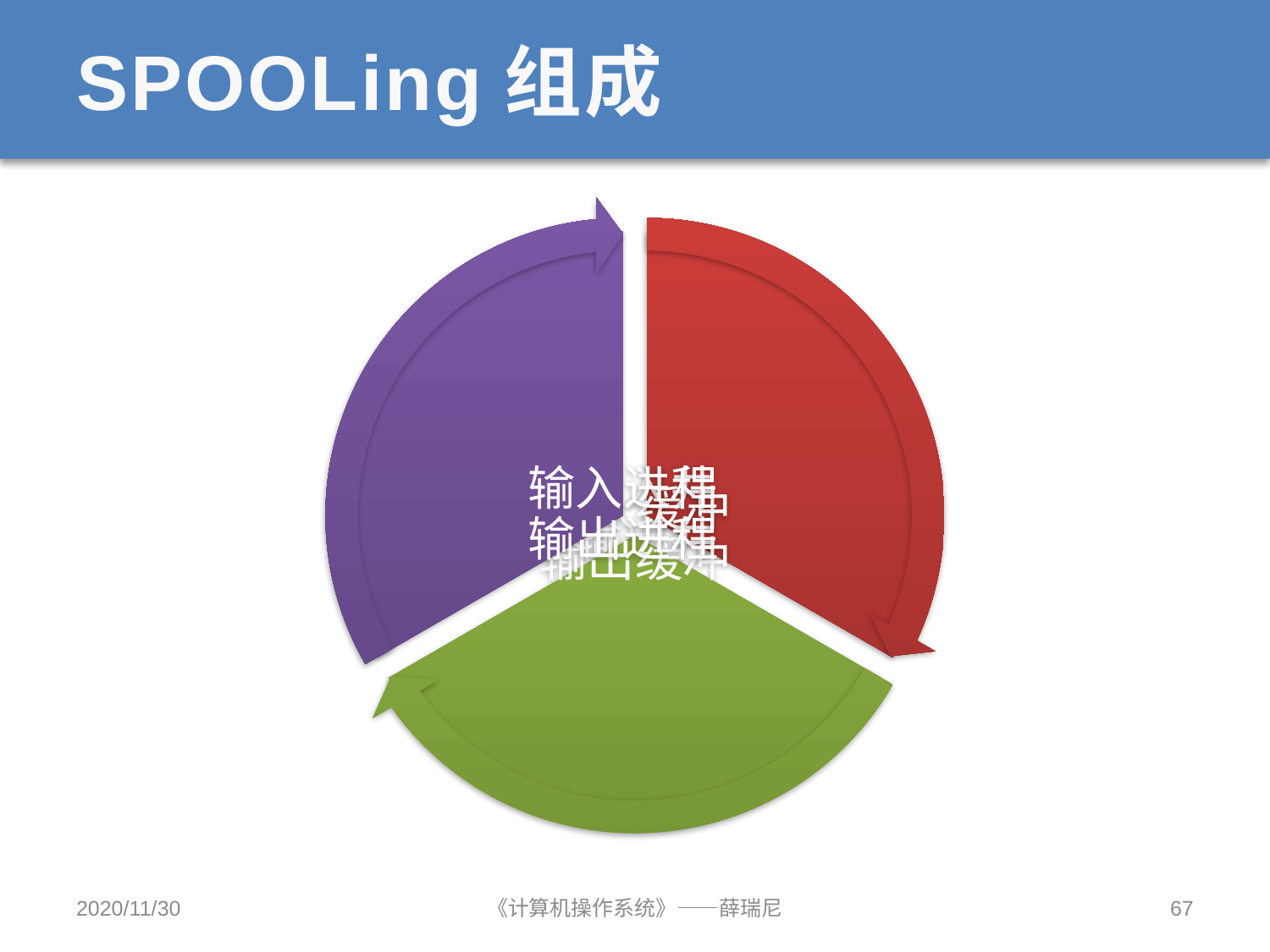

# SPOOLing组成
输入井
输出井
输入缓冲
输出缓冲
输入进程
输出进程
2020/11/30
《计算机操作系统》——薛瑞尼
67